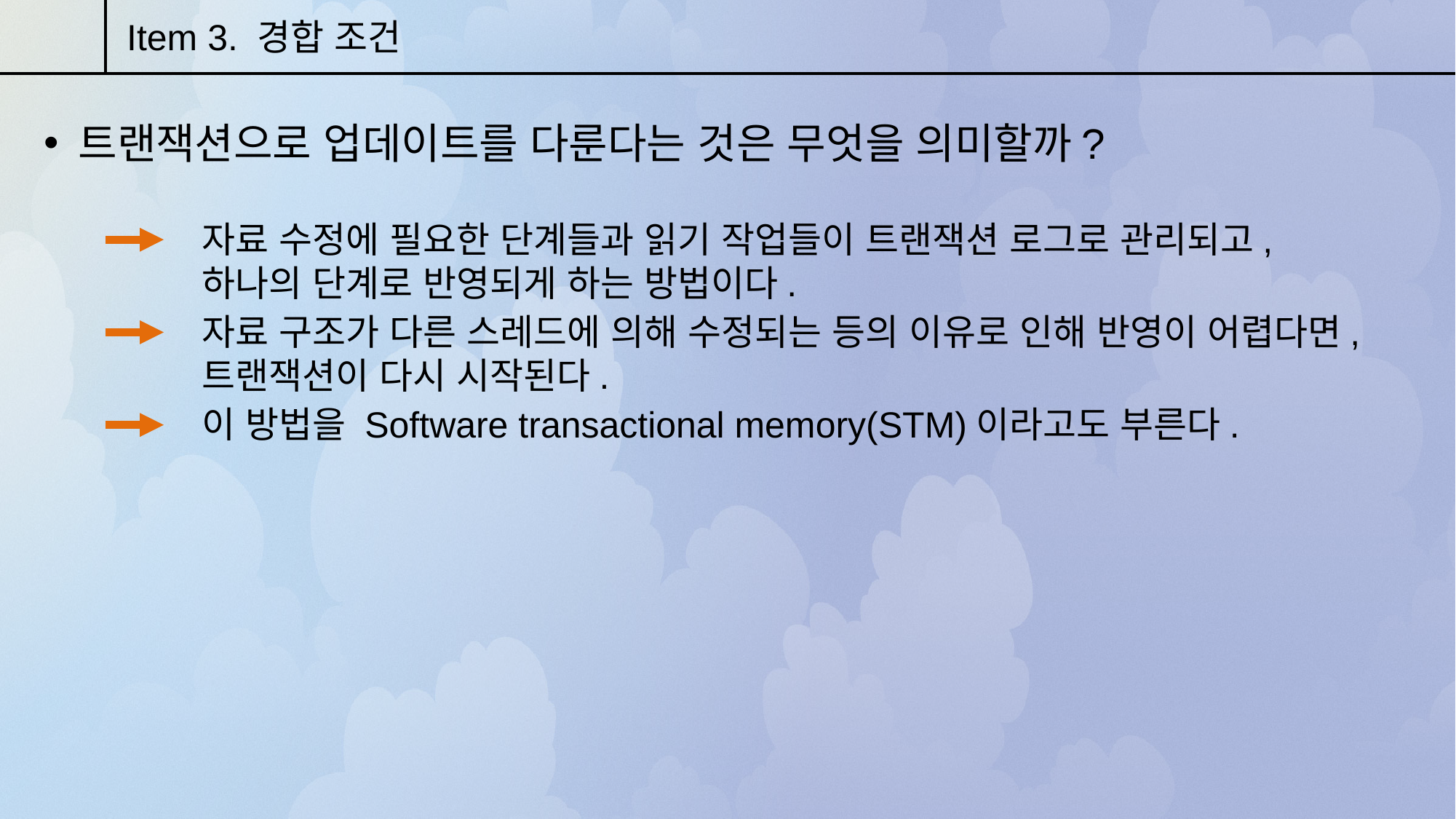

Item 3. 경합 조건
트랜잭션으로 업데이트를 다룬다는 것은 무엇을 의미할까?
자료 수정에 필요한 단계들과 읽기 작업들이 트랜잭션 로그로 관리되고, 하나의 단계로 반영되게 하는 방법이다.
자료 구조가 다른 스레드에 의해 수정되는 등의 이유로 인해 반영이 어렵다면, 트랜잭션이 다시 시작된다.
이 방법을 Software transactional memory(STM)이라고도 부른다.